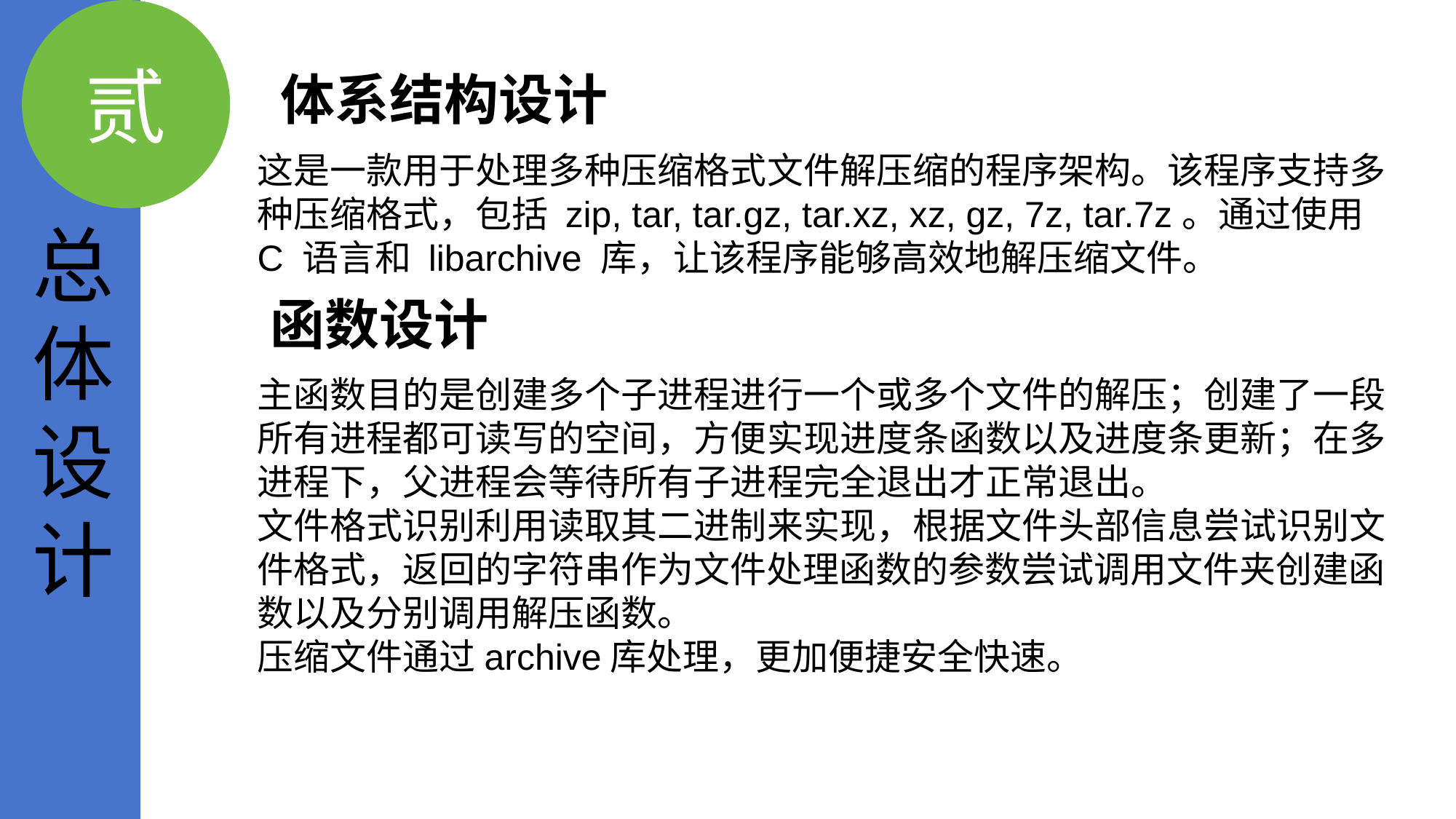

贰

体系结构设计
这是一款用于处理多种压缩格式文件解压缩的程序架构。该程序支持多种压缩格式，包括 zip, tar, tar.gz, tar.xz, xz, gz, 7z, tar.7z。通过使用 C 语言和 libarchive 库，让该程序能够高效地解压缩文件。
总体设计
函数设计
主函数目的是创建多个子进程进行一个或多个文件的解压；创建了一段所有进程都可读写的空间，方便实现进度条函数以及进度条更新；在多进程下，父进程会等待所有子进程完全退出才正常退出。
文件格式识别利用读取其二进制来实现，根据文件头部信息尝试识别文件格式，返回的字符串作为文件处理函数的参数尝试调用文件夹创建函数以及分别调用解压函数。
压缩文件通过archive库处理，更加便捷安全快速。
总体设计
贰
详细设计
叁
总结
肆